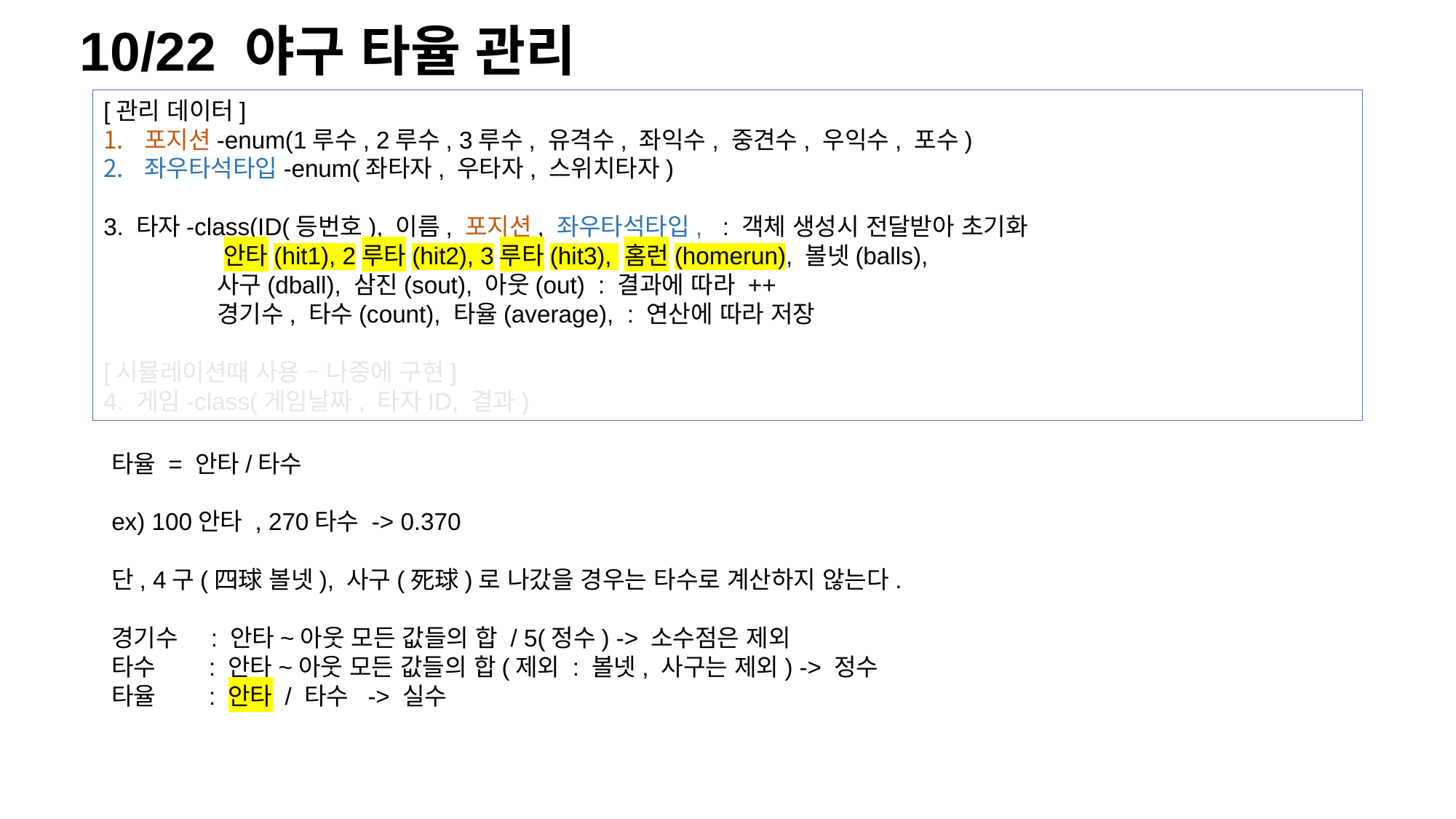

10/22 야구 타율 관리
[관리 데이터]
포지션-enum(1루수, 2루수, 3루수, 유격수, 좌익수, 중견수, 우익수, 포수)
좌우타석타입-enum(좌타자, 우타자, 스위치타자)

3. 타자-class(ID(등번호), 이름, 포지션, 좌우타석타입,   : 객체 생성시 전달받아 초기화
                 안타(hit1), 2루타(hit2), 3루타(hit3), 홈런(homerun), 볼넷(balls),
                사구(dball), 삼진(sout), 아웃(out)  : 결과에 따라 ++
                경기수, 타수(count), 타율(average),  : 연산에 따라 저장

[시뮬레이션때 사용 – 나중에 구현]
4. 게임-class(게임날짜, 타자ID, 결과)
타율 = 안타/타수

ex) 100안타 , 270타수 -> 0.370

단, 4구(四球 볼넷), 사구(死球)로 나갔을 경우는 타수로 계산하지 않는다.

경기수    : 안타~아웃 모든 값들의 합 / 5(정수) -> 소수점은 제외
타수       : 안타~아웃 모든 값들의 합(제외 : 볼넷, 사구는 제외) -> 정수
타율       : 안타 / 타수  -> 실수